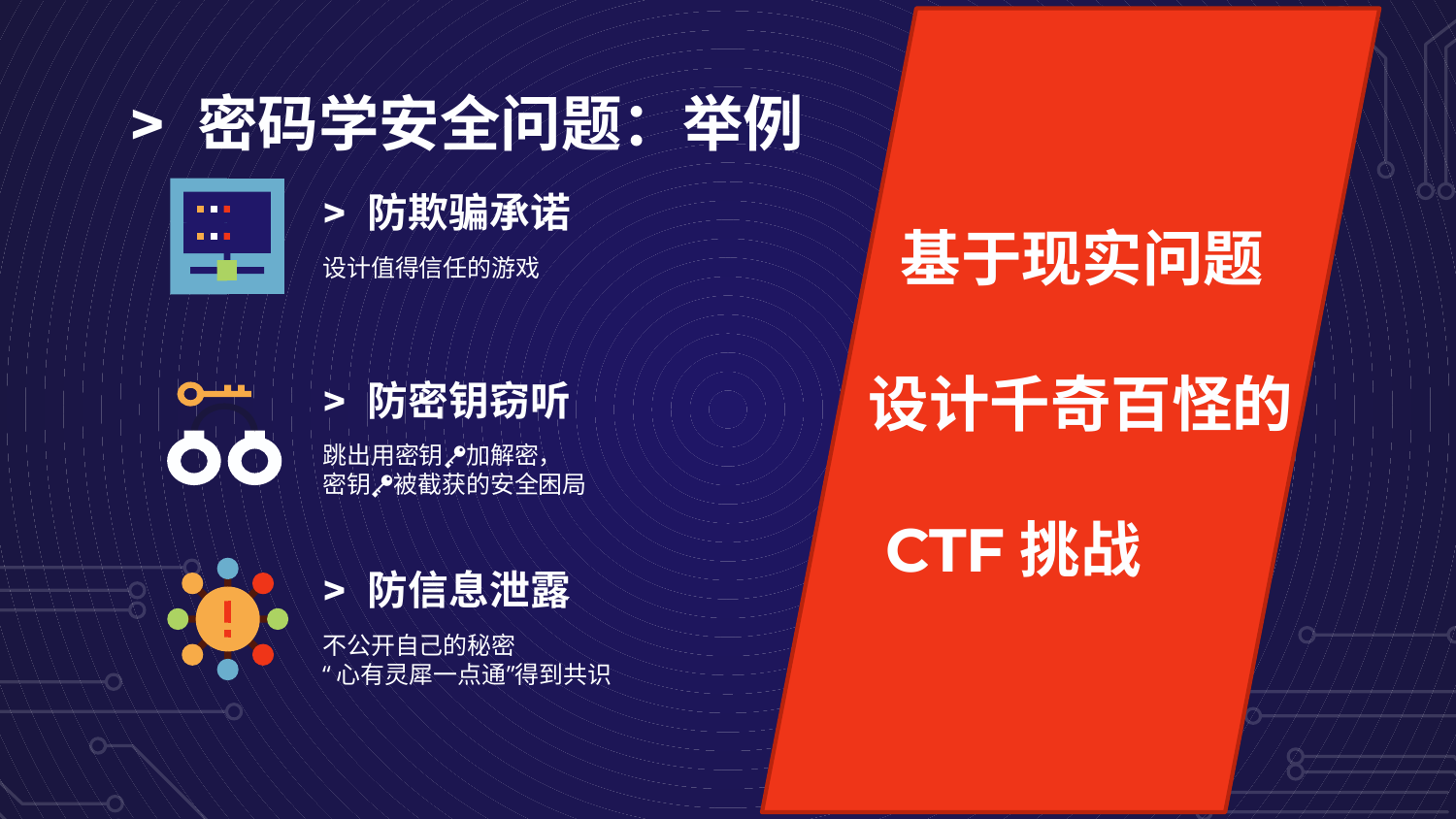

# > 密码学安全问题：举例

> 防欺骗承诺
 基于现实问题

设计千奇百怪的

 CTF挑战
设计值得信任的游戏
> 防密钥窃听

跳出用密钥🔑加解密，
密钥🔑被截获的安全困局

> 防信息泄露
不公开自己的秘密
“心有灵犀一点通”得到共识